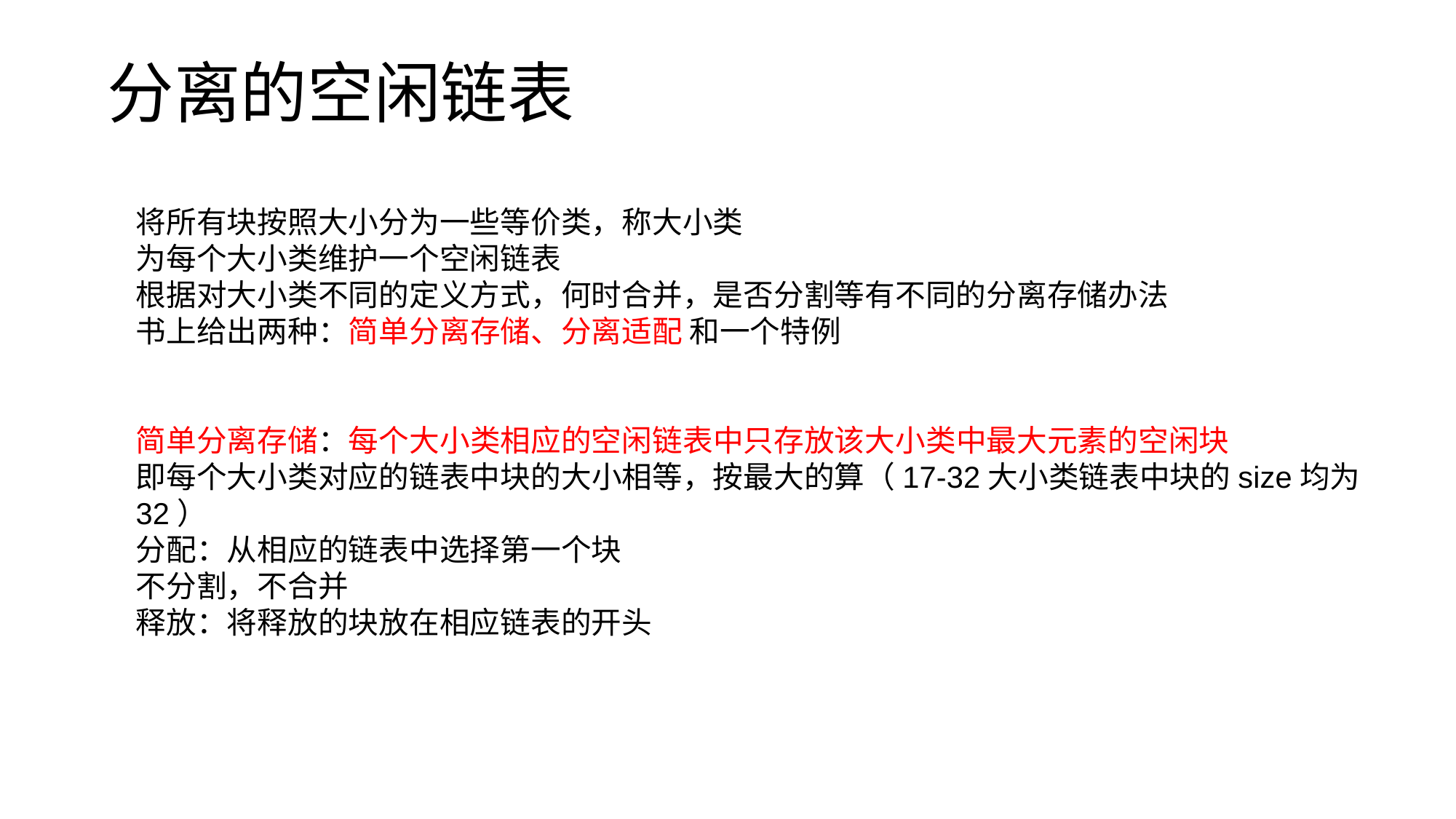

# 分离的空闲链表
将所有块按照大小分为一些等价类，称大小类
为每个大小类维护一个空闲链表
根据对大小类不同的定义方式，何时合并，是否分割等有不同的分离存储办法
书上给出两种：简单分离存储、分离适配 和一个特例

简单分离存储：每个大小类相应的空闲链表中只存放该大小类中最大元素的空闲块
即每个大小类对应的链表中块的大小相等，按最大的算（17-32大小类链表中块的size均为32）
分配：从相应的链表中选择第一个块
不分割，不合并
释放：将释放的块放在相应链表的开头